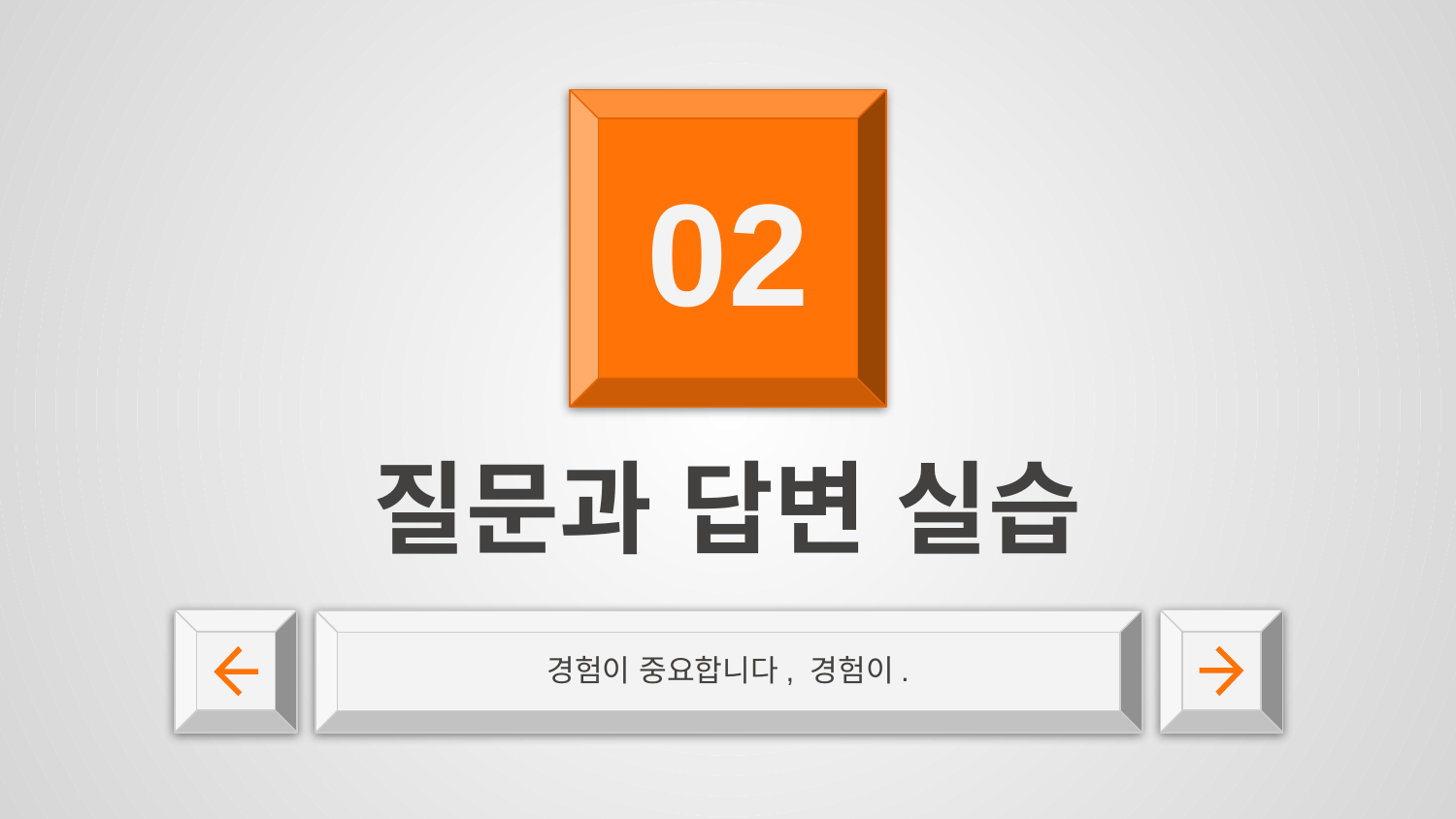

02
# 질문과 답변 실습

경험이 중요합니다, 경험이.